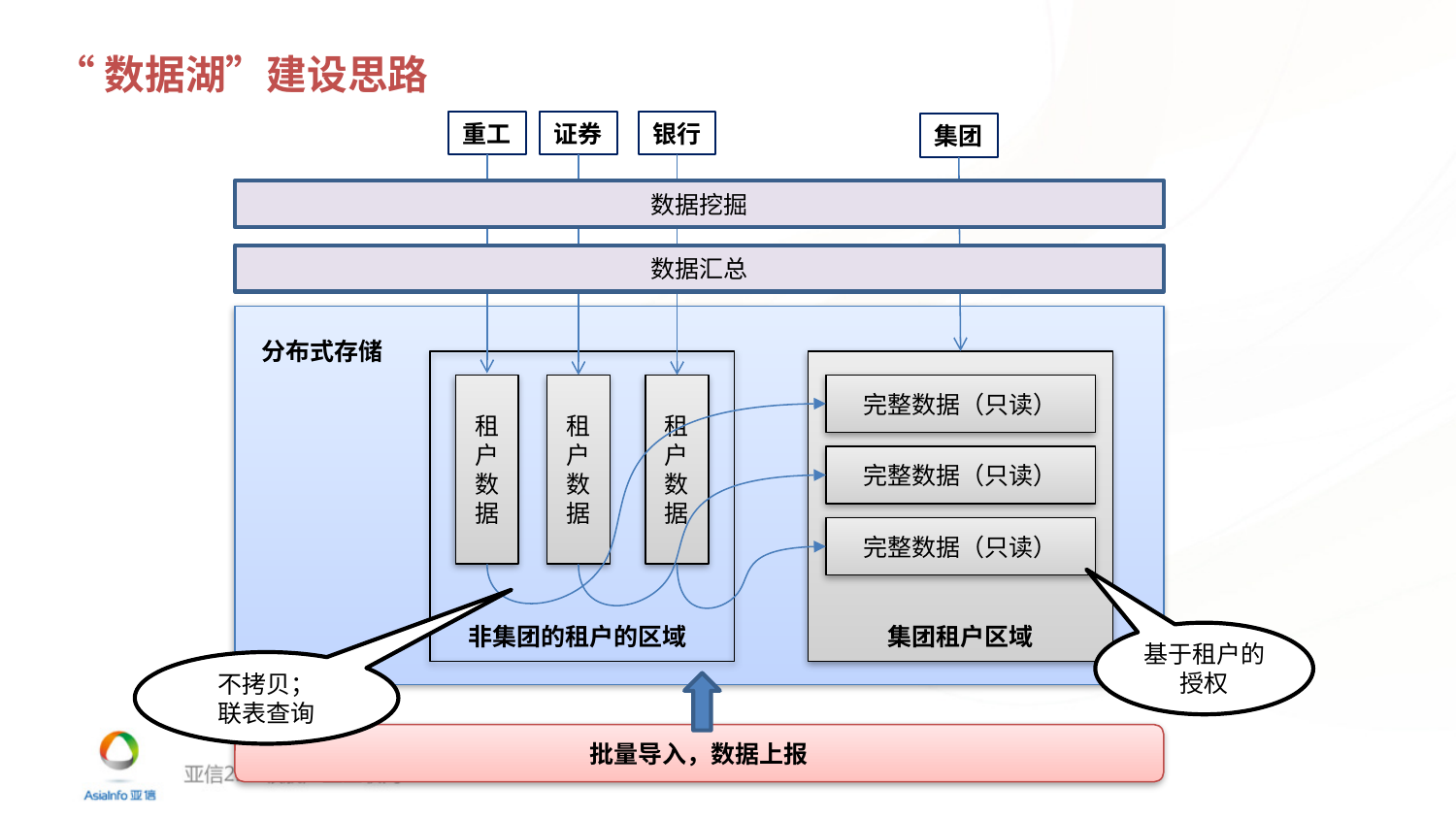

“数据湖”建设思路
重工
证券
银行
集团
数据挖掘
数据汇总

分布式存储

租户数据
租户数据
租户数据
完整数据（只读）
完整数据（只读）
完整数据（只读）
集团租户区域
非集团的租户的区域
基于租户的授权
不拷贝；
联表查询

批量导入，数据上报